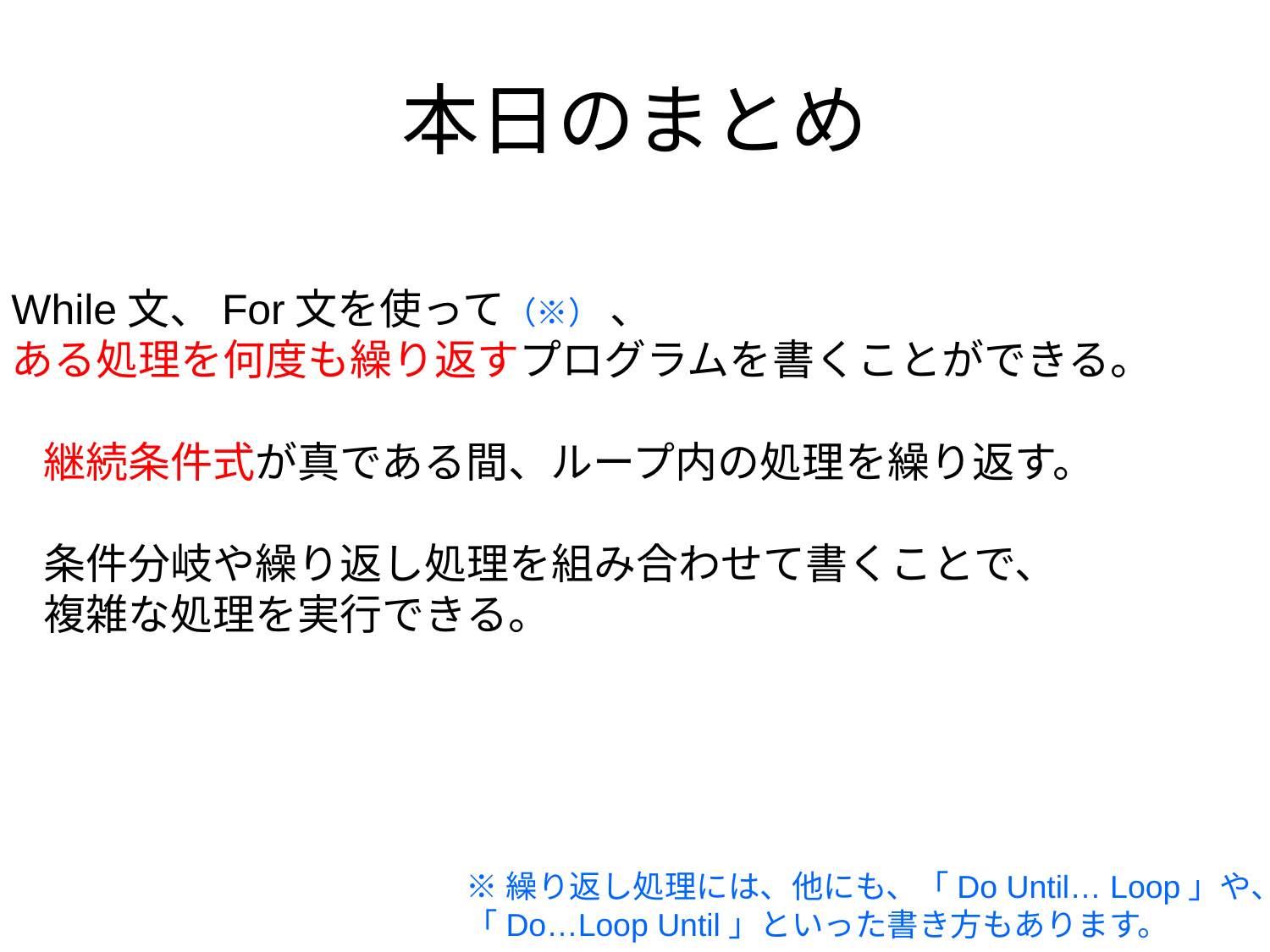

# 本日のまとめ
While文、For文を使って（※） 、
ある処理を何度も繰り返すプログラムを書くことができる。
継続条件式が真である間、ループ内の処理を繰り返す。

条件分岐や繰り返し処理を組み合わせて書くことで、
複雑な処理を実行できる。
※繰り返し処理には、他にも、「Do Until… Loop」や、
「Do…Loop Until」といった書き方もあります。